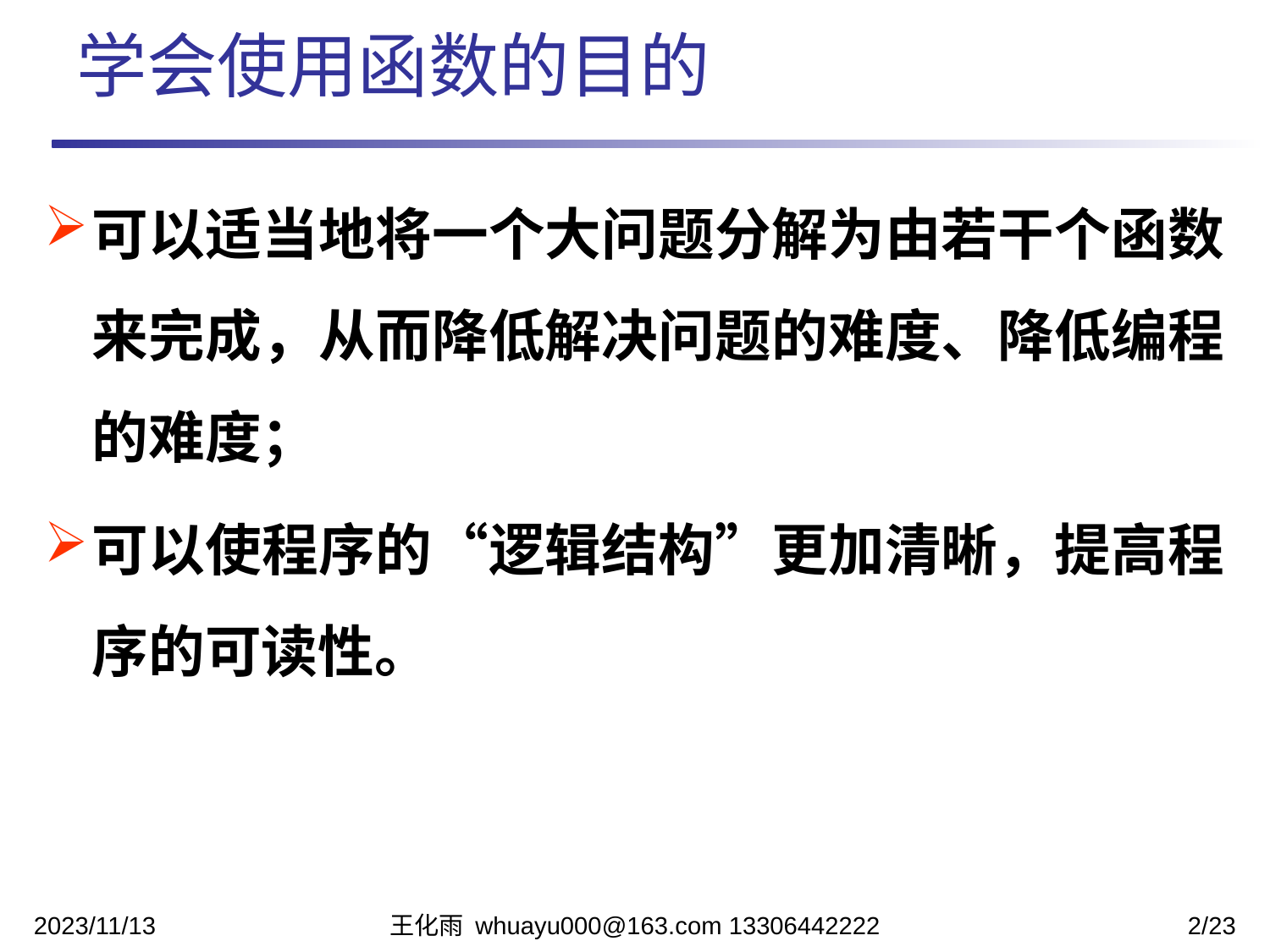

学会使用函数的目的
可以适当地将一个大问题分解为由若干个函数来完成，从而降低解决问题的难度、降低编程的难度；
可以使程序的“逻辑结构”更加清晰，提高程序的可读性。
2023/11/13
王化雨 whuayu000@163.com 13306442222
2/23